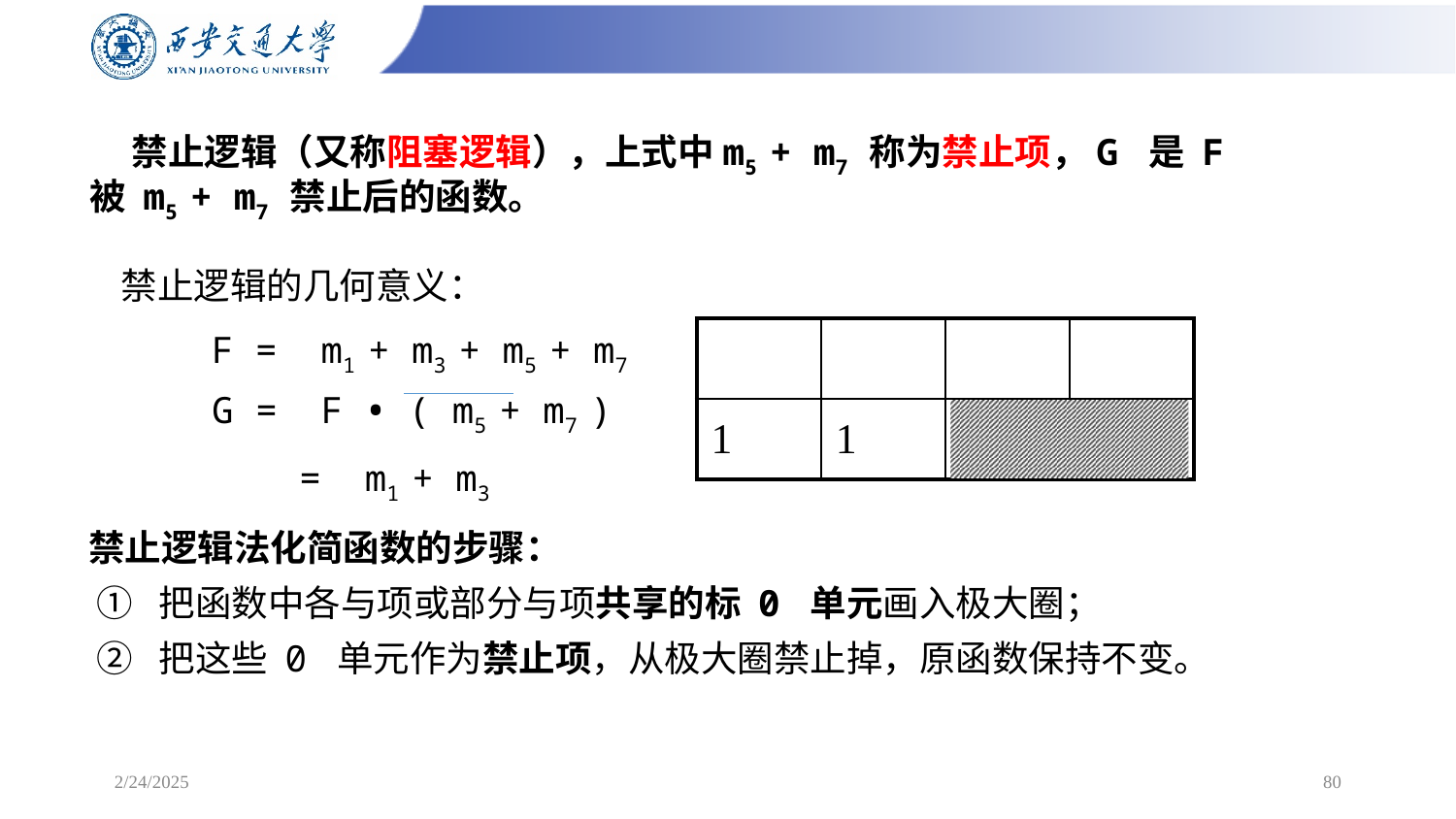

# 禁止逻辑（又称阻塞逻辑），上式中m5 + m7 称为禁止项，G 是 F 被 m5 + m7 禁止后的函数。
禁止逻辑的几何意义：
|  |  |  |  |
| --- | --- | --- | --- |
| 1 | 1 | 1 | 1 |
F =  m1 + m3 + m5 + m7
G =  F • ( m5 + m7 )
    =  m1 + m3

禁止逻辑法化简函数的步骤：
 ①  把函数中各与项或部分与项共享的标 0 单元画入极大圈；
 ②  把这些 0 单元作为禁止项，从极大圈禁止掉，原函数保持不变。
2/24/2025
80